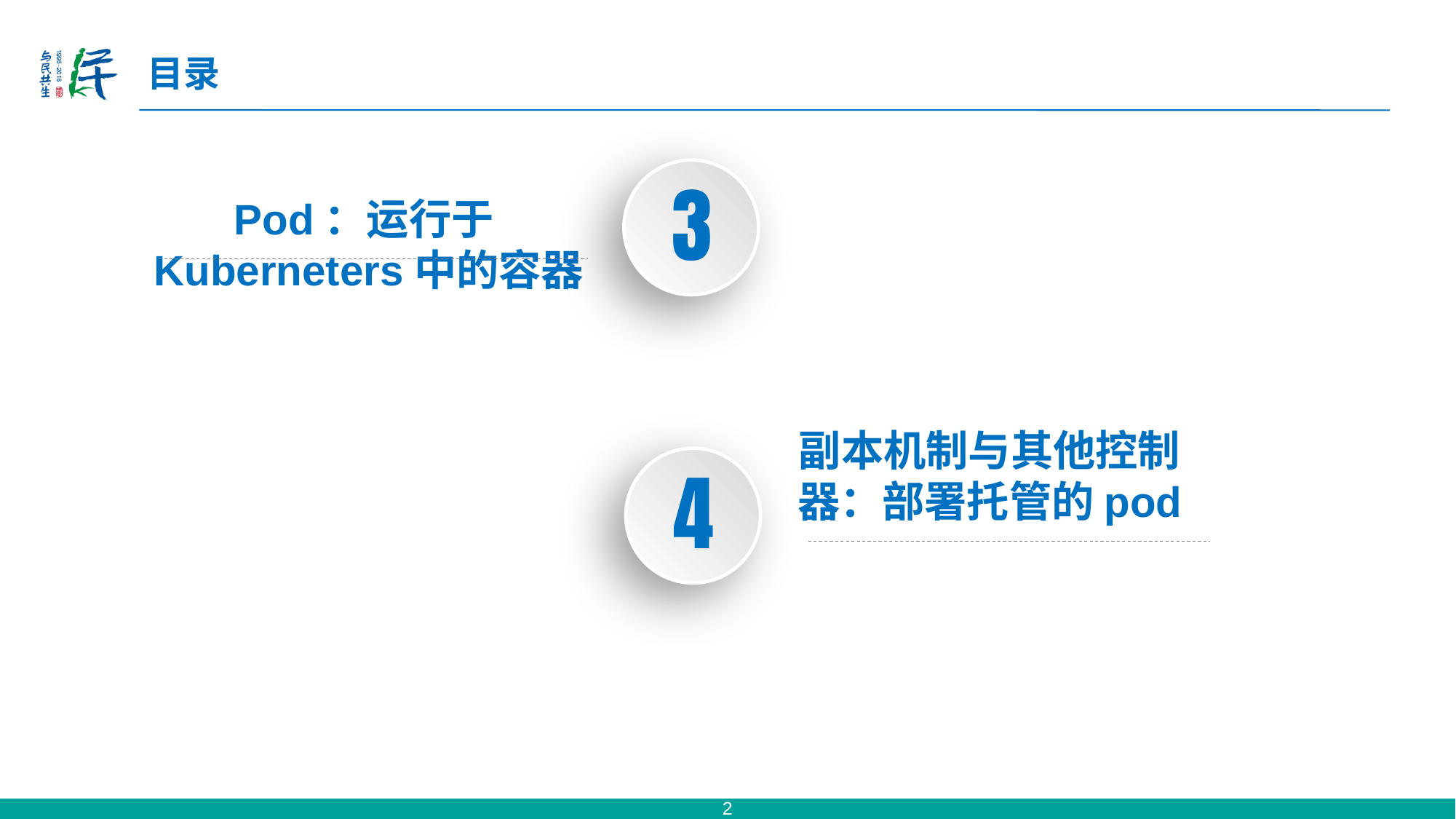

# 目录

3
Pod：运行于Kuberneters中的容器

副本机制与其他控制器：部署托管的pod

4

2